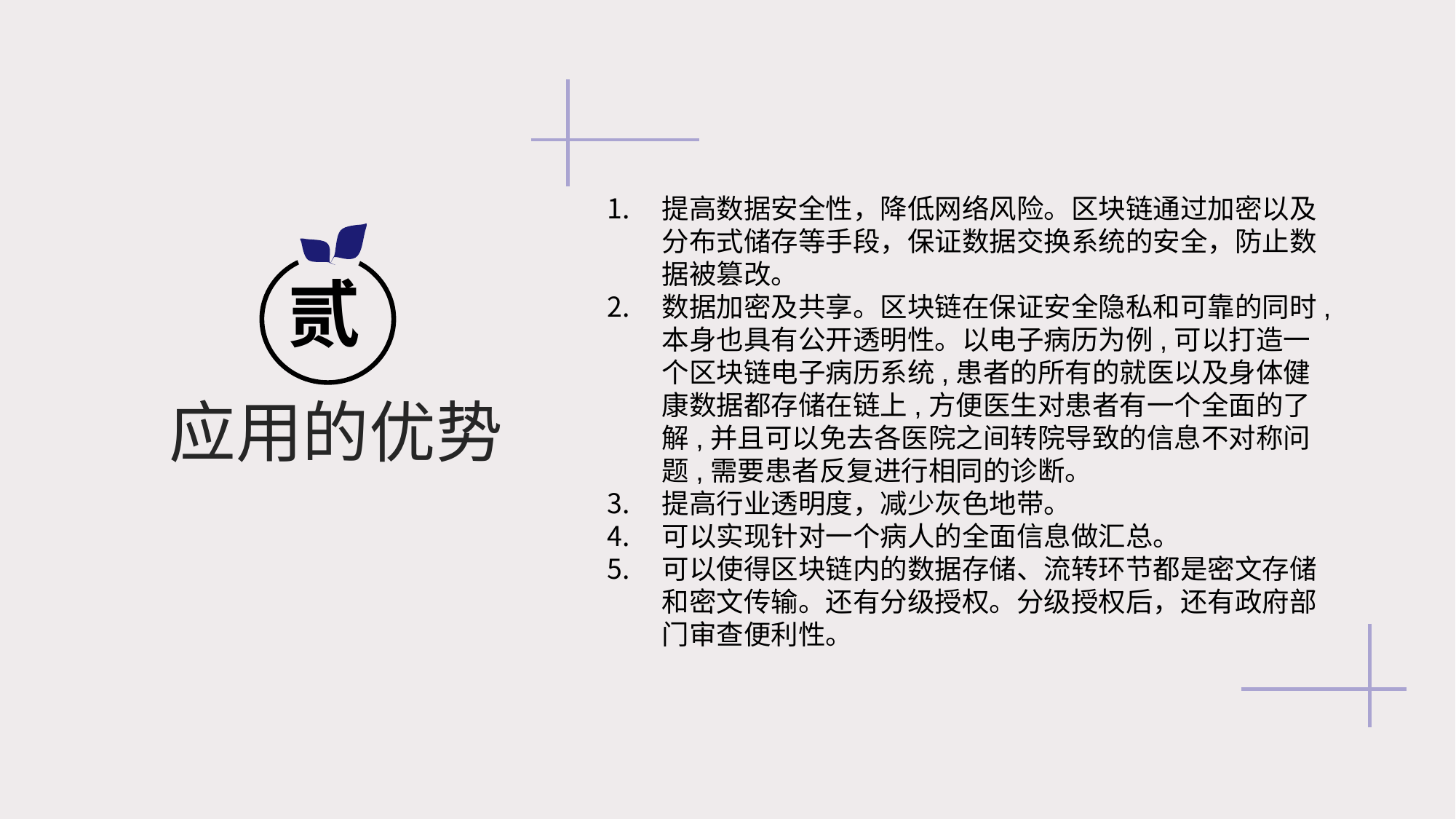

提高数据安全性，降低网络风险。区块链通过加密以及分布式储存等手段，保证数据交换系统的安全，防止数据被篡改。
数据加密及共享。区块链在保证安全隐私和可靠的同时,本身也具有公开透明性。以电子病历为例,可以打造一个区块链电子病历系统,患者的所有的就医以及身体健康数据都存储在链上,方便医生对患者有一个全面的了解,并且可以免去各医院之间转院导致的信息不对称问题,需要患者反复进行相同的诊断。
提高行业透明度，减少灰色地带。
可以实现针对一个病人的全面信息做汇总。
可以使得区块链内的数据存储、流转环节都是密文存储和密文传输。还有分级授权。分级授权后，还有政府部门审查便利性。

贰
应用的优势